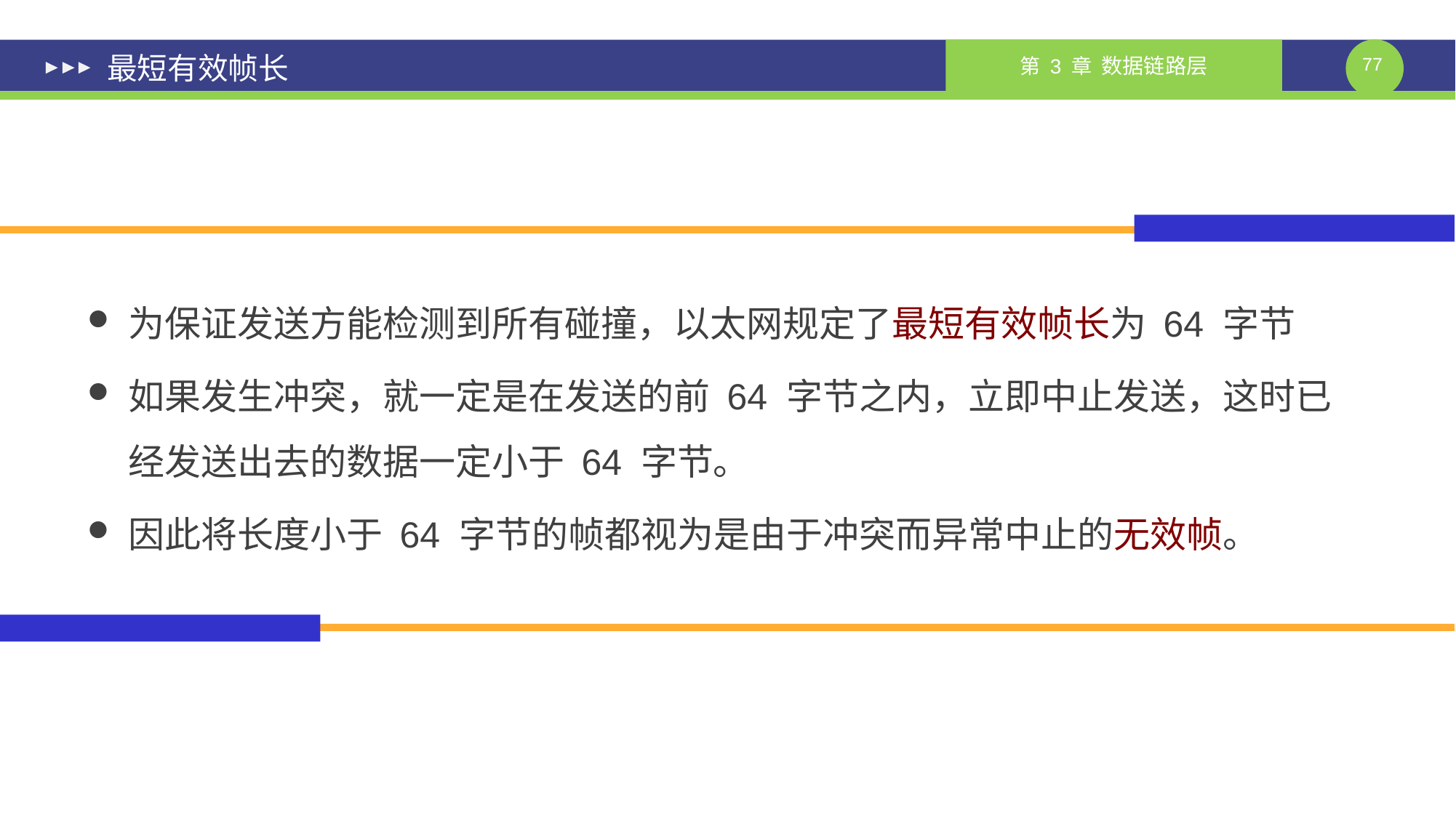

# 最短有效帧长

为保证发送方能检测到所有碰撞，以太网规定了最短有效帧长为 64 字节
如果发生冲突，就一定是在发送的前 64 字节之内，立即中止发送，这时已经发送出去的数据一定小于 64 字节。
因此将长度小于 64 字节的帧都视为是由于冲突而异常中止的无效帧。

课件制作人：谢钧 谢希仁